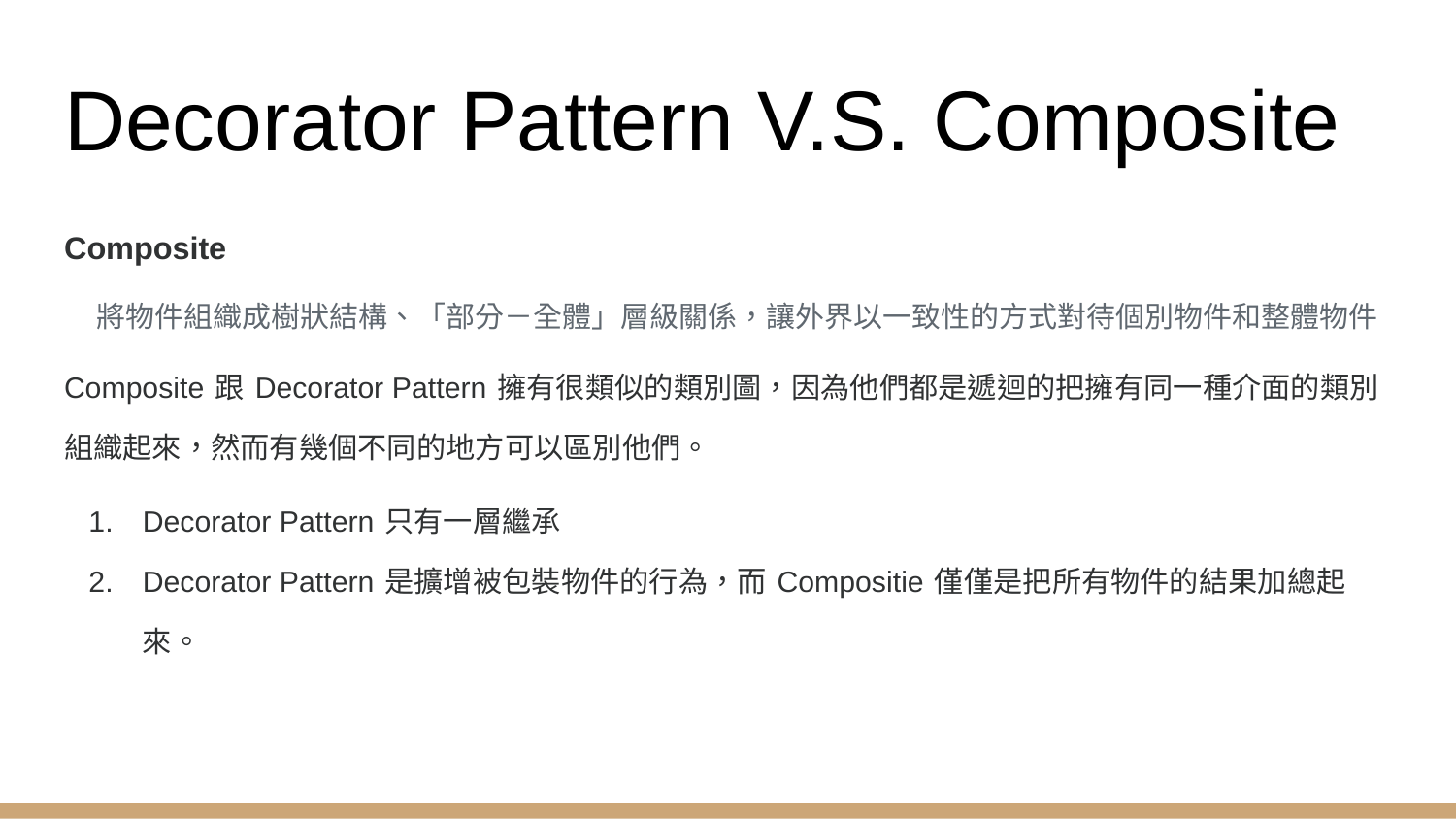

# Decorator Pattern V.S. Composite
Composite
將物件組織成樹狀結構、「部分－全體」層級關係，讓外界以一致性的方式對待個別物件和整體物件
Composite 跟 Decorator Pattern 擁有很類似的類別圖，因為他們都是遞迴的把擁有同一種介面的類別組織起來，然而有幾個不同的地方可以區別他們。
Decorator Pattern 只有一層繼承
Decorator Pattern 是擴增被包裝物件的行為，而 Compositie 僅僅是把所有物件的結果加總起來。